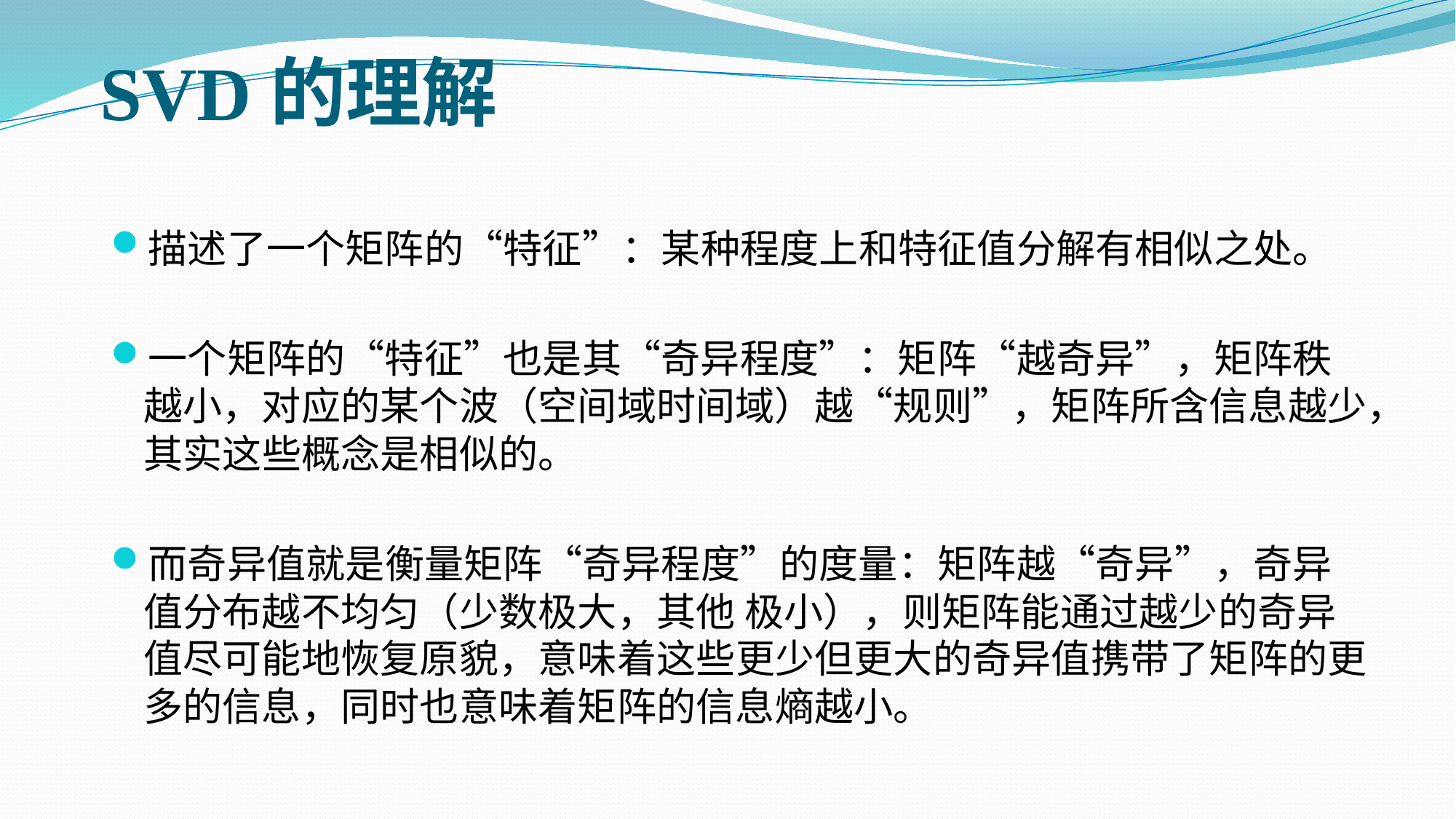

# SVD的理解
描述了一个矩阵的“特征”：某种程度上和特征值分解有相似之处。

一个矩阵的“特征”也是其“奇异程度”：矩阵“越奇异”，矩阵秩越小，对应的某个波（空间域时间域）越“规则”，矩阵所含信息越少，其实这些概念是相似的。

而奇异值就是衡量矩阵“奇异程度”的度量：矩阵越“奇异”，奇异值分布越不均匀（少数极大，其他 极小），则矩阵能通过越少的奇异值尽可能地恢复原貌，意味着这些更少但更大的奇异值携带了矩阵的更多的信息，同时也意味着矩阵的信息熵越小。